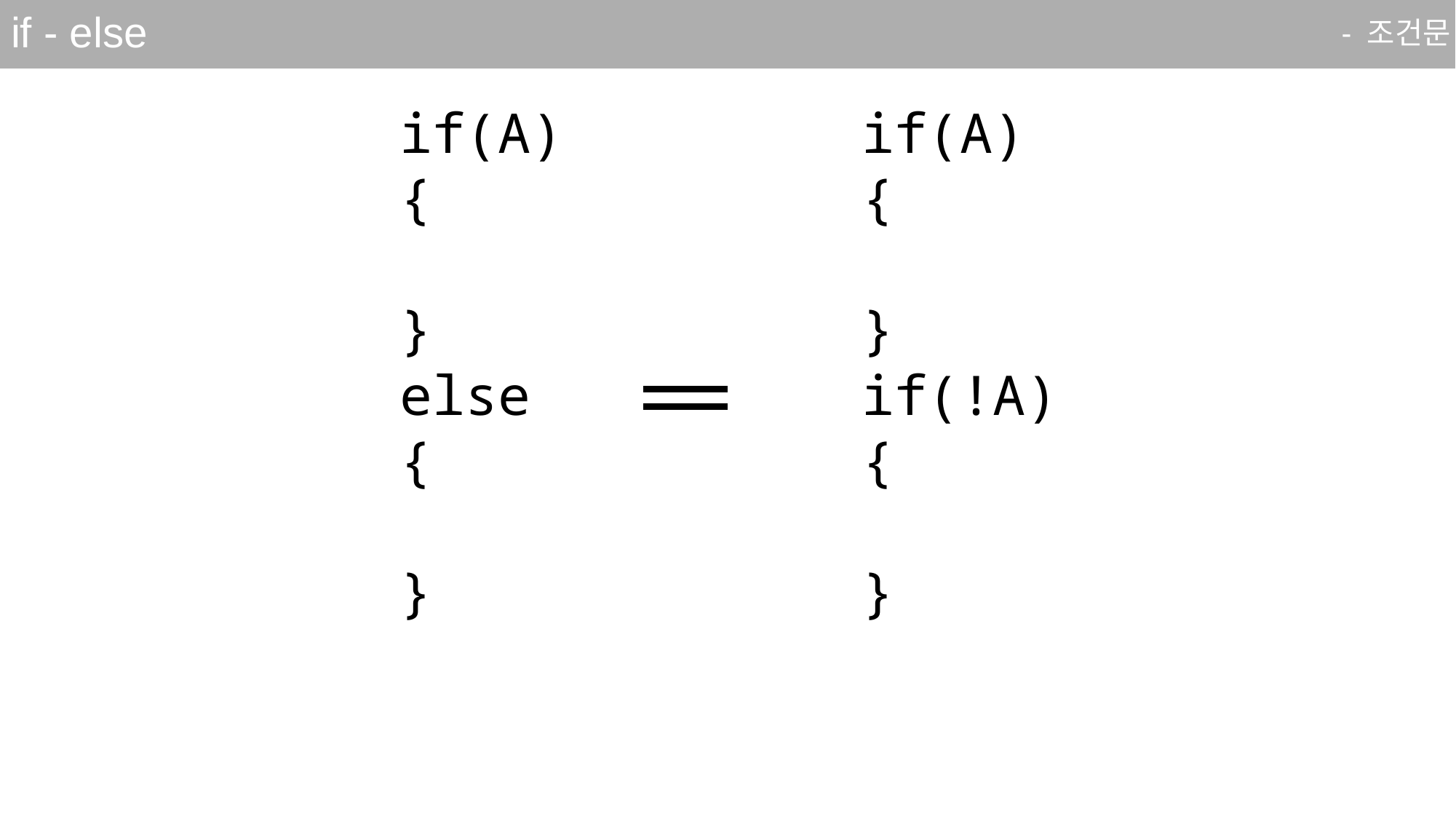

# if - else
- 조건문
if(A)
{

}
else
{

}
if(A)
{

}
if(!A)
{

}